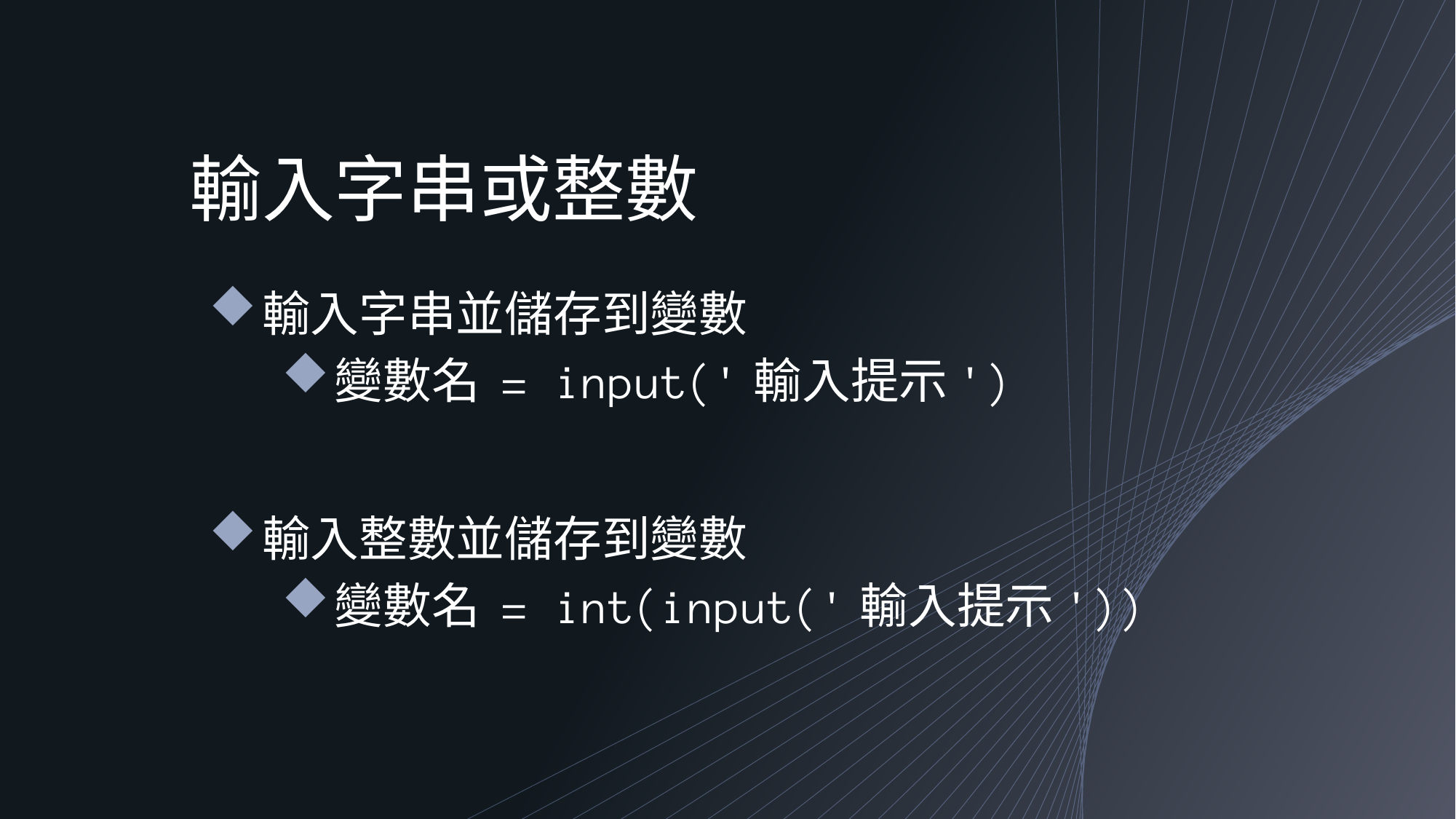

# 輸入字串或整數
輸入字串並儲存到變數
變數名 = input('輸入提示')

輸入整數並儲存到變數
變數名 = int(input('輸入提示'))